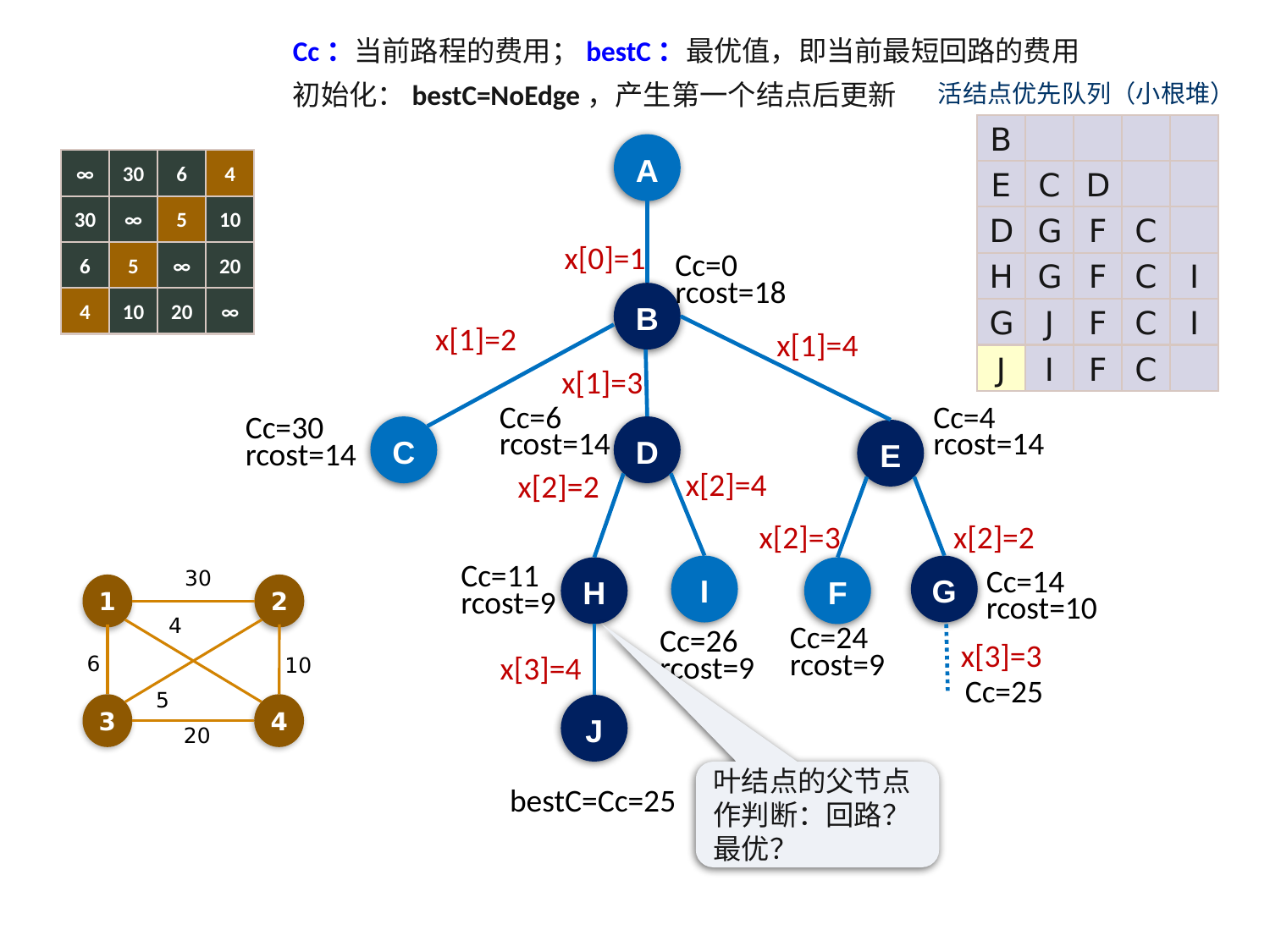

Cc：当前路程的费用；bestC：最优值，即当前最短回路的费用
初始化：bestC=NoEdge，产生第一个结点后更新
活结点优先队列（小根堆）
B

A
∞
30
30
∞
6
5
6
5
∞
4
10
20
4
10
20
∞
E
C
D

D
G
F
C

x[0]=1
Cc=0
rcost=18
H
G
F
C
I
B
G
J
F
C
I
x[1]=2
x[1]=4
J
I
F
C

x[1]=3
Cc=6
rcost=14
Cc=4
rcost=14
Cc=30
rcost=14
C
D
E
x[2]=4
x[2]=2
x[2]=2
x[2]=3
I
G
F
H
Cc=11
rcost=9
30
1
2
4
6
10
5
3
4
20
Cc=14
rcost=10
Cc=24
rcost=9
x[3]=3
Cc=26
rcost=9
x[3]=4
Cc=25
J
叶结点的父节点作判断：回路？最优？
bestC=Cc=25